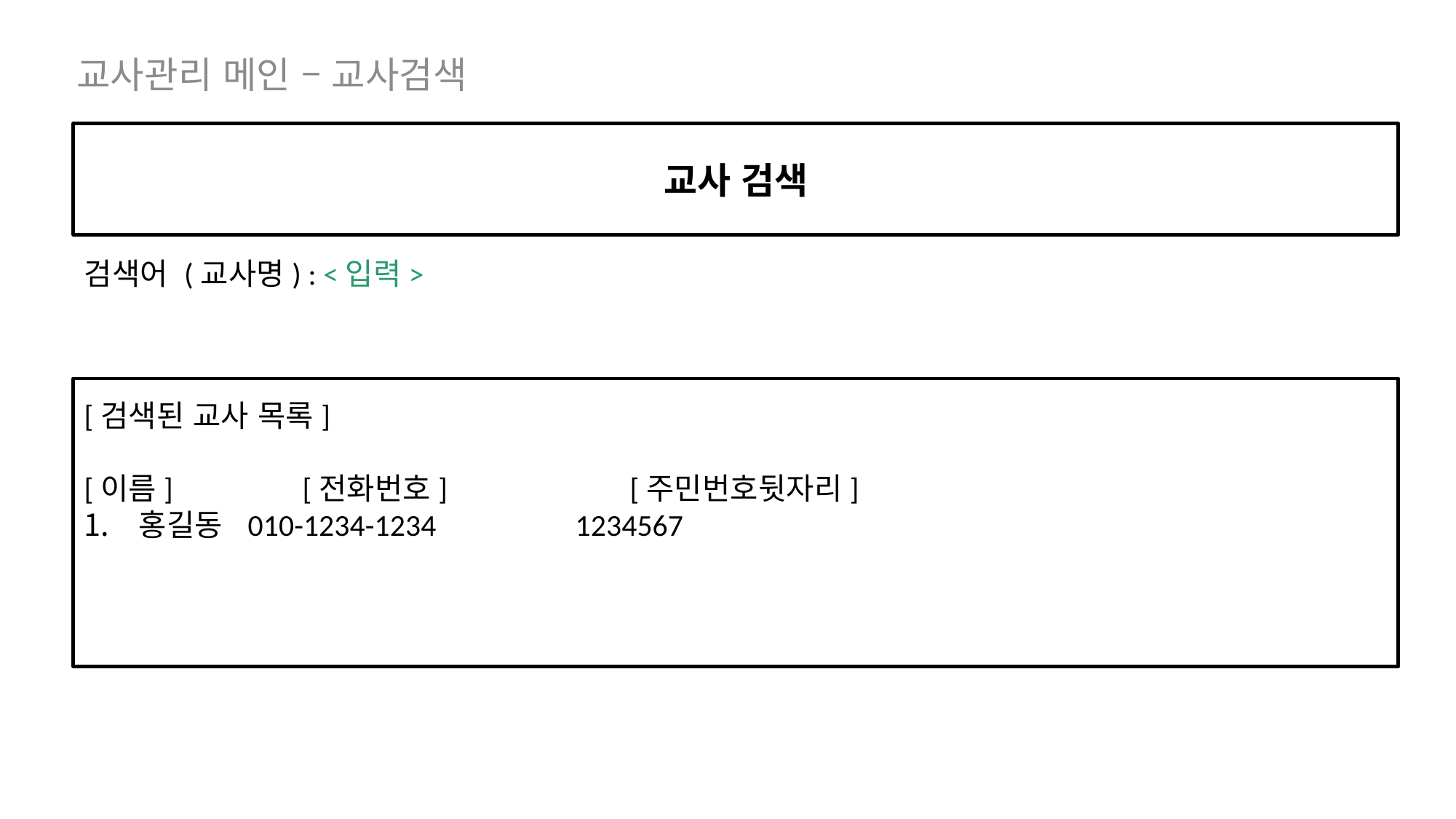

교사관리 메인 – 교사검색
교사 검색
검색어 (교사명) : <입력>
[검색된 교사 목록]

[이름]		[전화번호]		[주민번호뒷자리]
홍길동	010-1234-1234		1234567